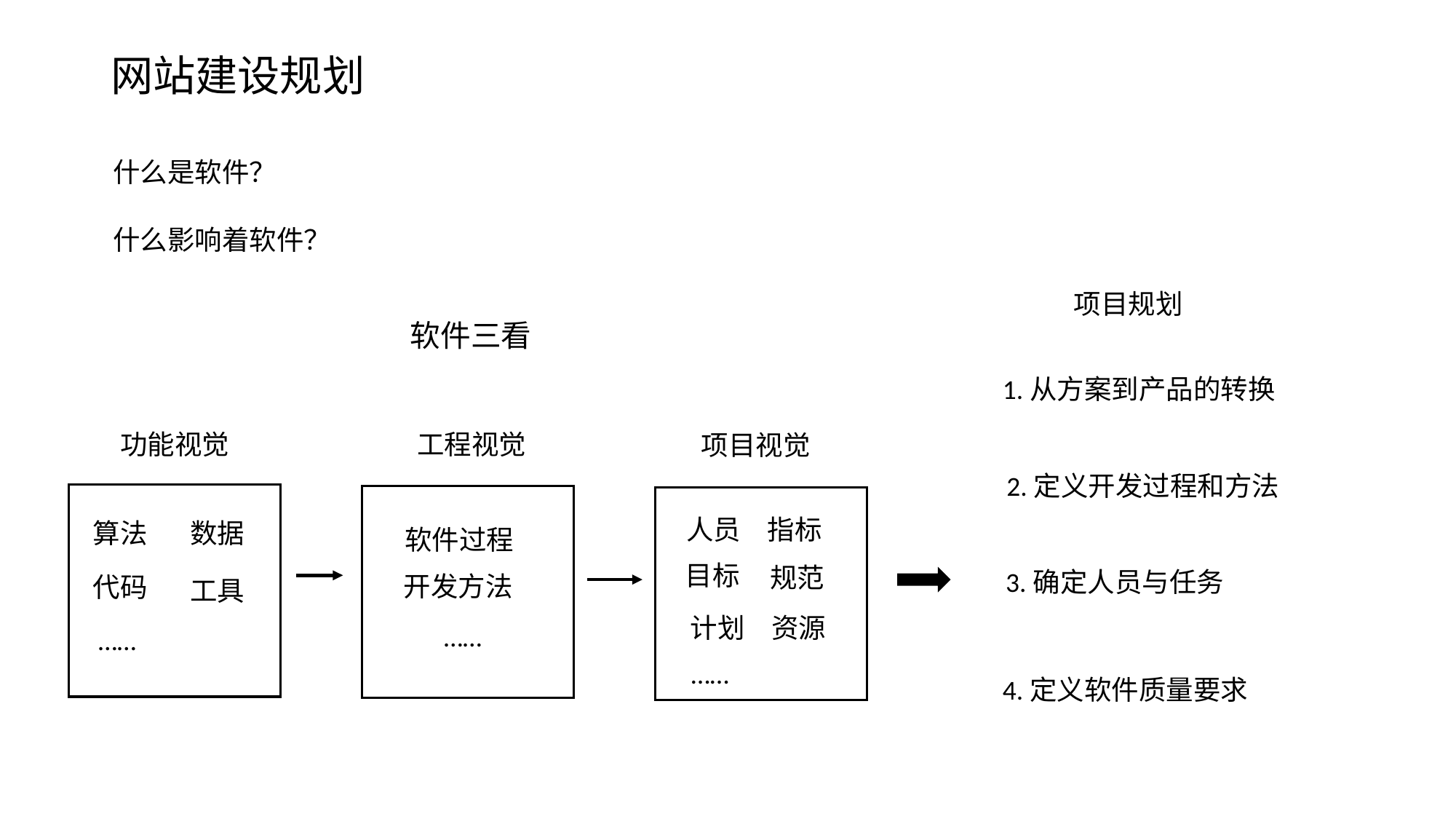

网站建设规划
什么是软件？
什么影响着软件？
项目规划
软件三看
1.从方案到产品的转换
2.定义开发过程和方法
3.确定人员与任务
4.定义软件质量要求
功能视觉
工程视觉
项目视觉

算法
数据
代码
工具
……

软件过程
开发方法
……

人员
目标
规范
指标
计划
资源
……